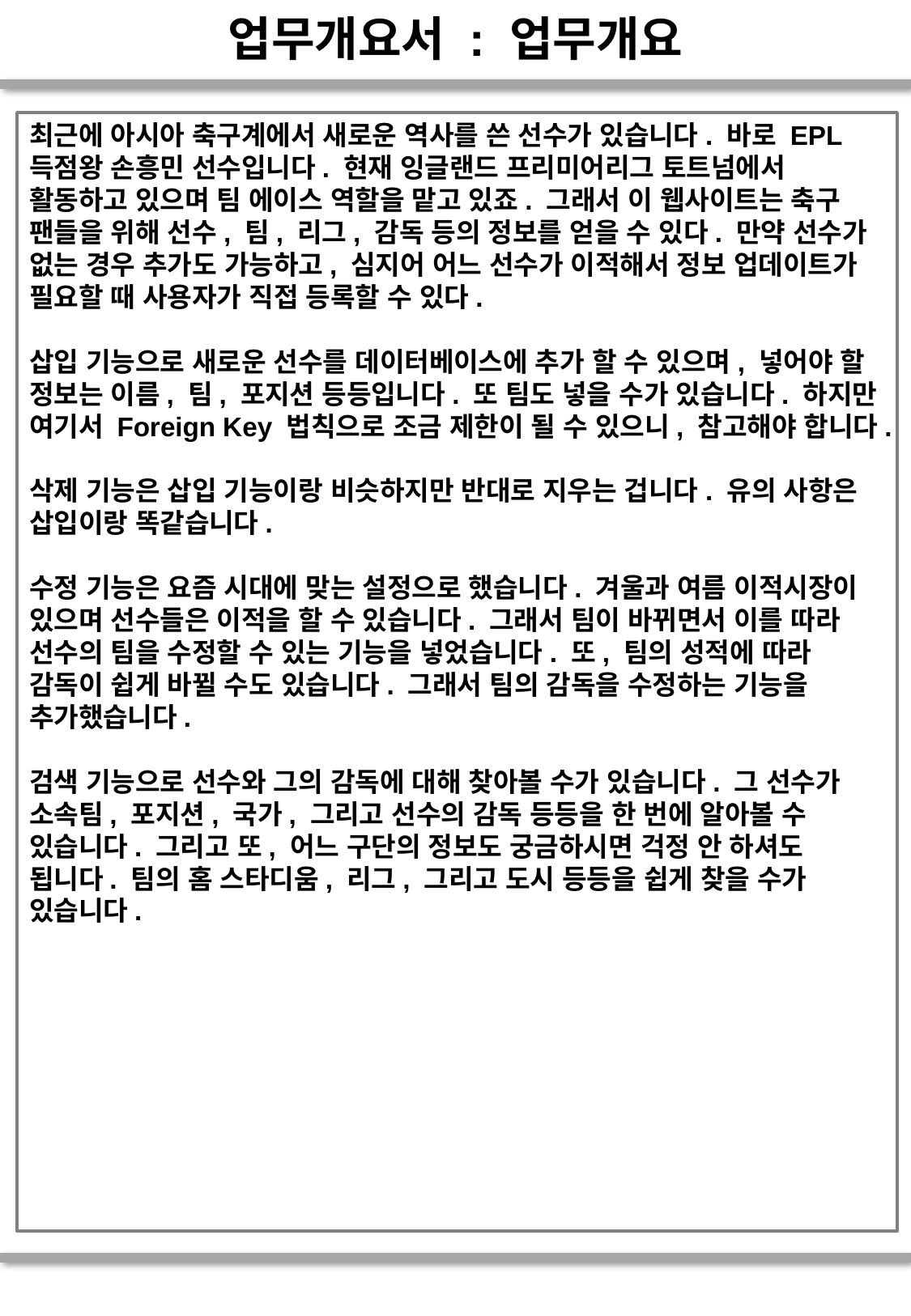

# 업무개요서 : 업무개요
최근에 아시아 축구계에서 새로운 역사를 쓴 선수가 있습니다. 바로 EPL 득점왕 손흥민 선수입니다. 현재 잉글랜드 프리미어리그 토트넘에서 활동하고 있으며 팀 에이스 역할을 맡고 있죠. 그래서 이 웹사이트는 축구 팬들을 위해 선수, 팀, 리그, 감독 등의 정보를 얻을 수 있다. 만약 선수가 없는 경우 추가도 가능하고, 심지어 어느 선수가 이적해서 정보 업데이트가 필요할 때 사용자가 직접 등록할 수 있다.

삽입 기능으로 새로운 선수를 데이터베이스에 추가 할 수 있으며, 넣어야 할 정보는 이름, 팀, 포지션 등등입니다. 또 팀도 넣을 수가 있습니다. 하지만 여기서 Foreign Key 법칙으로 조금 제한이 될 수 있으니, 참고해야 합니다.

삭제 기능은 삽입 기능이랑 비슷하지만 반대로 지우는 겁니다. 유의 사항은 삽입이랑 똑같습니다.

수정 기능은 요즘 시대에 맞는 설정으로 했습니다. 겨울과 여름 이적시장이 있으며 선수들은 이적을 할 수 있습니다. 그래서 팀이 바뀌면서 이를 따라 선수의 팀을 수정할 수 있는 기능을 넣었습니다. 또, 팀의 성적에 따라 감독이 쉽게 바뀔 수도 있습니다. 그래서 팀의 감독을 수정하는 기능을 추가했습니다.

검색 기능으로 선수와 그의 감독에 대해 찾아볼 수가 있습니다. 그 선수가 소속팀, 포지션, 국가, 그리고 선수의 감독 등등을 한 번에 알아볼 수 있습니다. 그리고 또, 어느 구단의 정보도 궁금하시면 걱정 안 하셔도 됩니다. 팀의 홈 스타디움, 리그, 그리고 도시 등등을 쉽게 찾을 수가 있습니다.